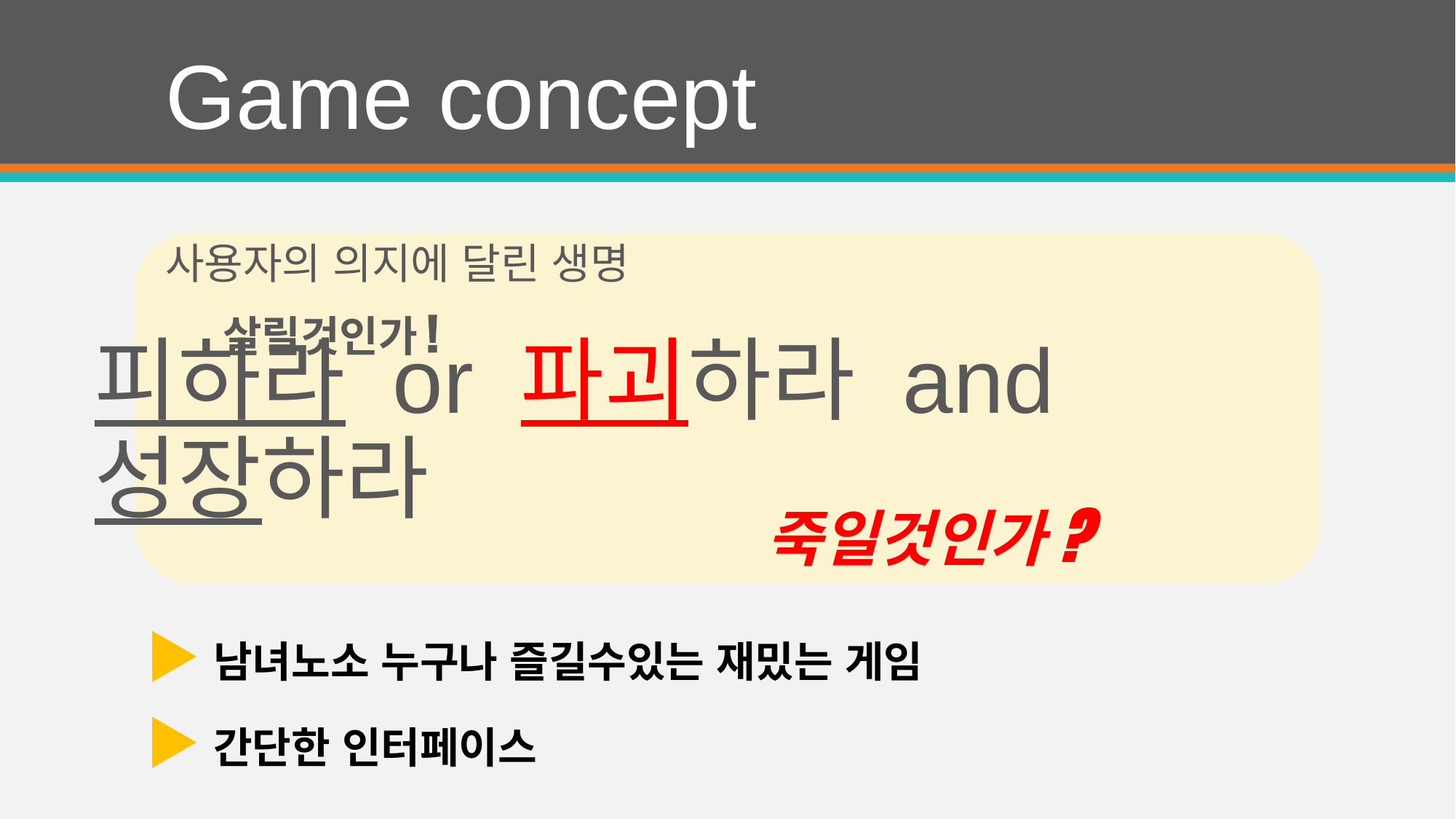

# Game concept

사용자의 의지에 달린 생명
    살릴것인가!

                                                  죽일것인가?
피하라 or 파괴하라 and 성장하라
▶남녀노소 누구나 즐길수있는 재밌는 게임
▶간단한 인터페이스